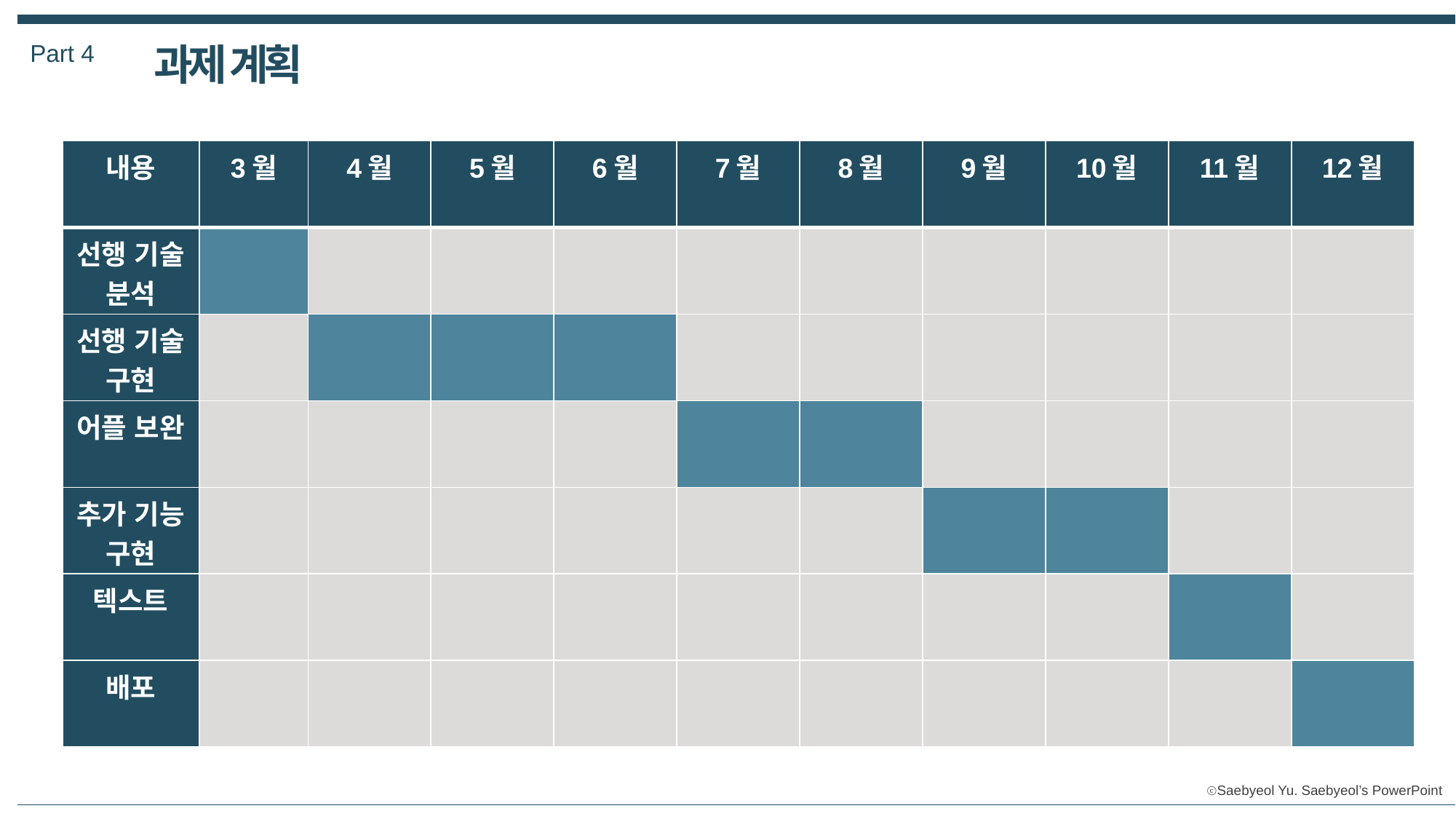

Part 4
과제 계획
| 내용 | 3월 | 4월 | 5월 | 6월 | 7월 | 8월 | 9월 | 10월 | 11월 | 12월 |
| --- | --- | --- | --- | --- | --- | --- | --- | --- | --- | --- |
| 선행 기술 분석 |  |  |  |  |  |  |  |  |  |  |
| 선행 기술 구현 |  |  |  |  |  |  |  |  |  |  |
| 어플 보완 |  |  |  |  |  |  |  |  |  |  |
| 추가 기능 구현 |  |  |  |  |  |  |  |  |  |  |
| 텍스트 |  |  |  |  |  |  |  |  |  |  |
| 배포 |  |  |  |  |  |  |  |  |  |  |